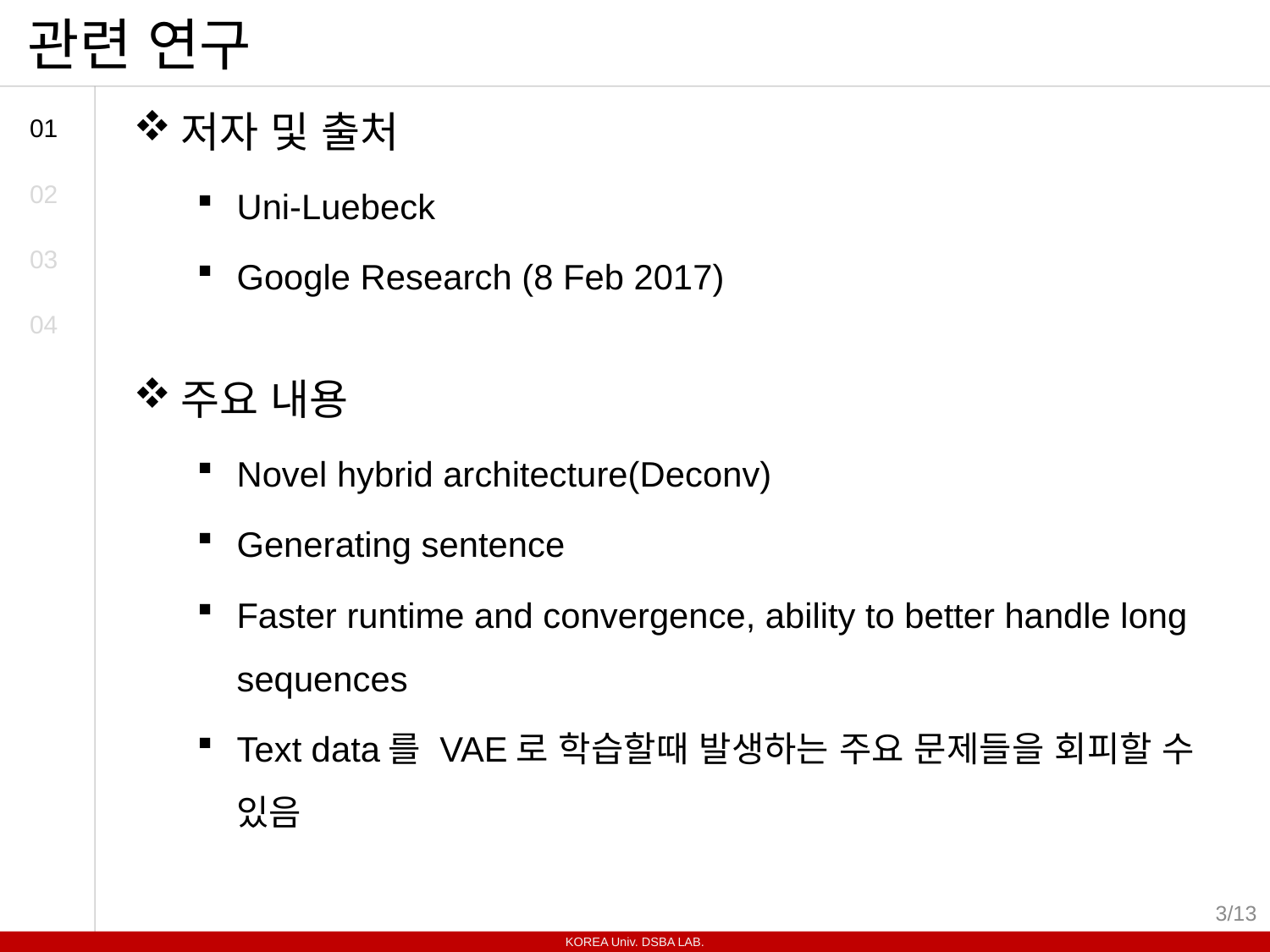

# 관련 연구
저자 및 출처
Uni-Luebeck
Google Research (8 Feb 2017)

주요 내용
Novel hybrid architecture(Deconv)
Generating sentence
Faster runtime and convergence, ability to better handle long sequences
Text data를 VAE로 학습할때 발생하는 주요 문제들을 회피할 수 있음
01
02
03
04
3/13